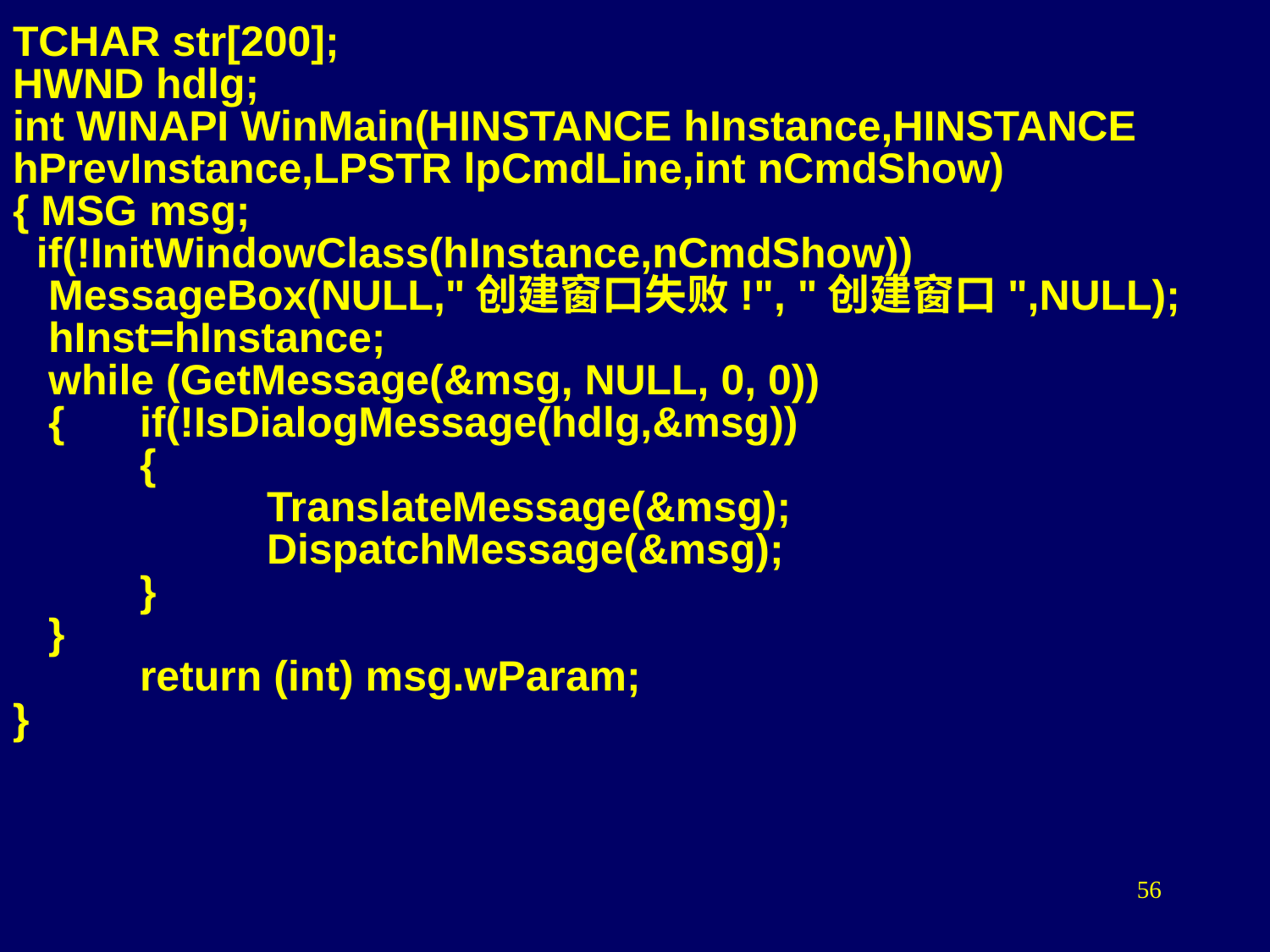

TCHAR str[200];
HWND hdlg;
int WINAPI WinMain(HINSTANCE hInstance,HINSTANCE hPrevInstance,LPSTR lpCmdLine,int nCmdShow)
{ MSG msg;
  if(!InitWindowClass(hInstance,nCmdShow))
   MessageBox(NULL,"创建窗口失败!", "创建窗口",NULL);
   hInst=hInstance;
   while (GetMessage(&msg, NULL, 0, 0))
   {	if(!IsDialogMessage(hdlg,&msg))
	{
		TranslateMessage(&msg);
		DispatchMessage(&msg);
	}
   }
	return (int) msg.wParam;
}
56